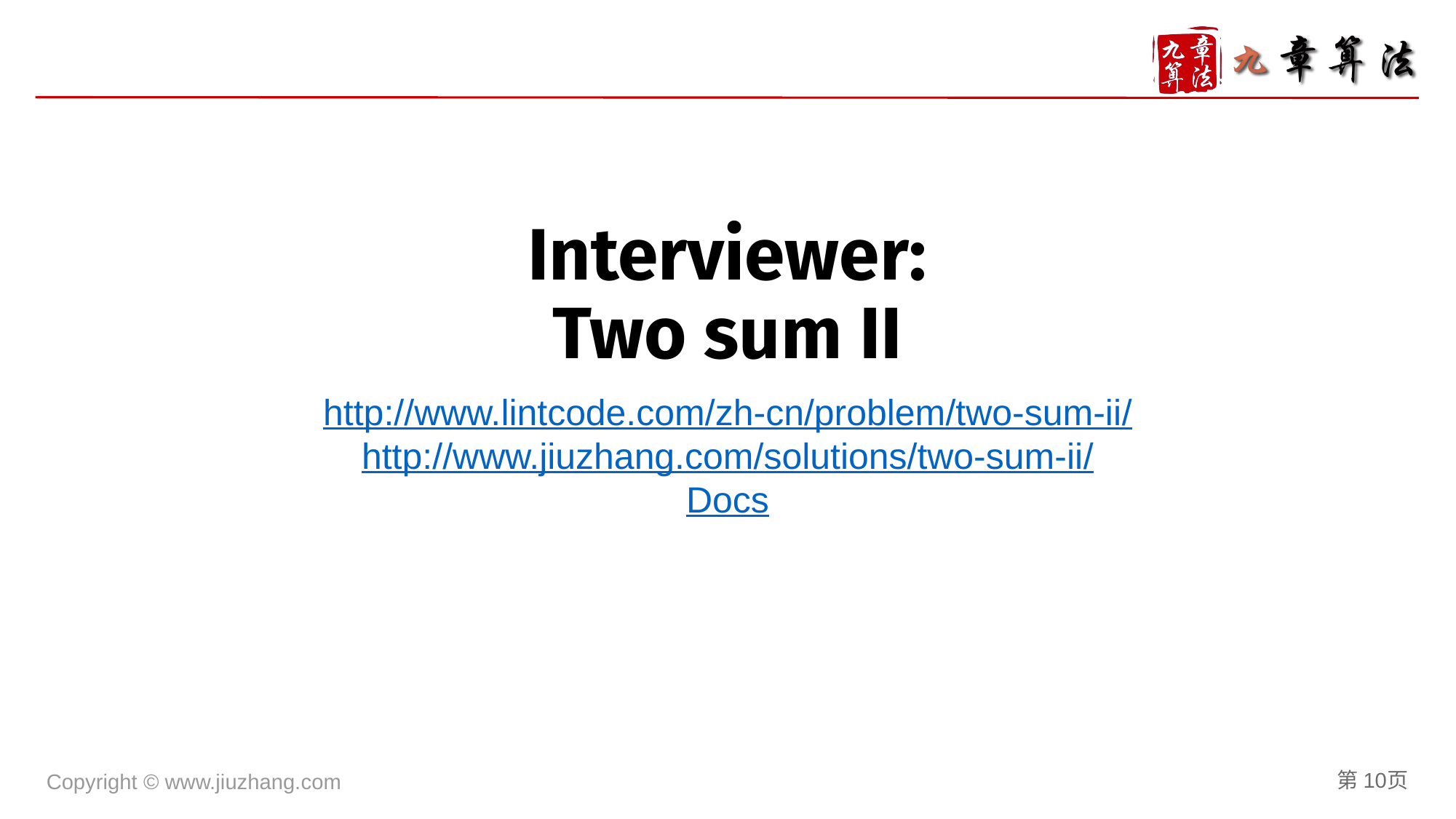

# Interviewer: Two sum II
http://www.lintcode.com/zh-cn/problem/two-sum-ii/
http://www.jiuzhang.com/solutions/two-sum-ii/
Docs

第10页